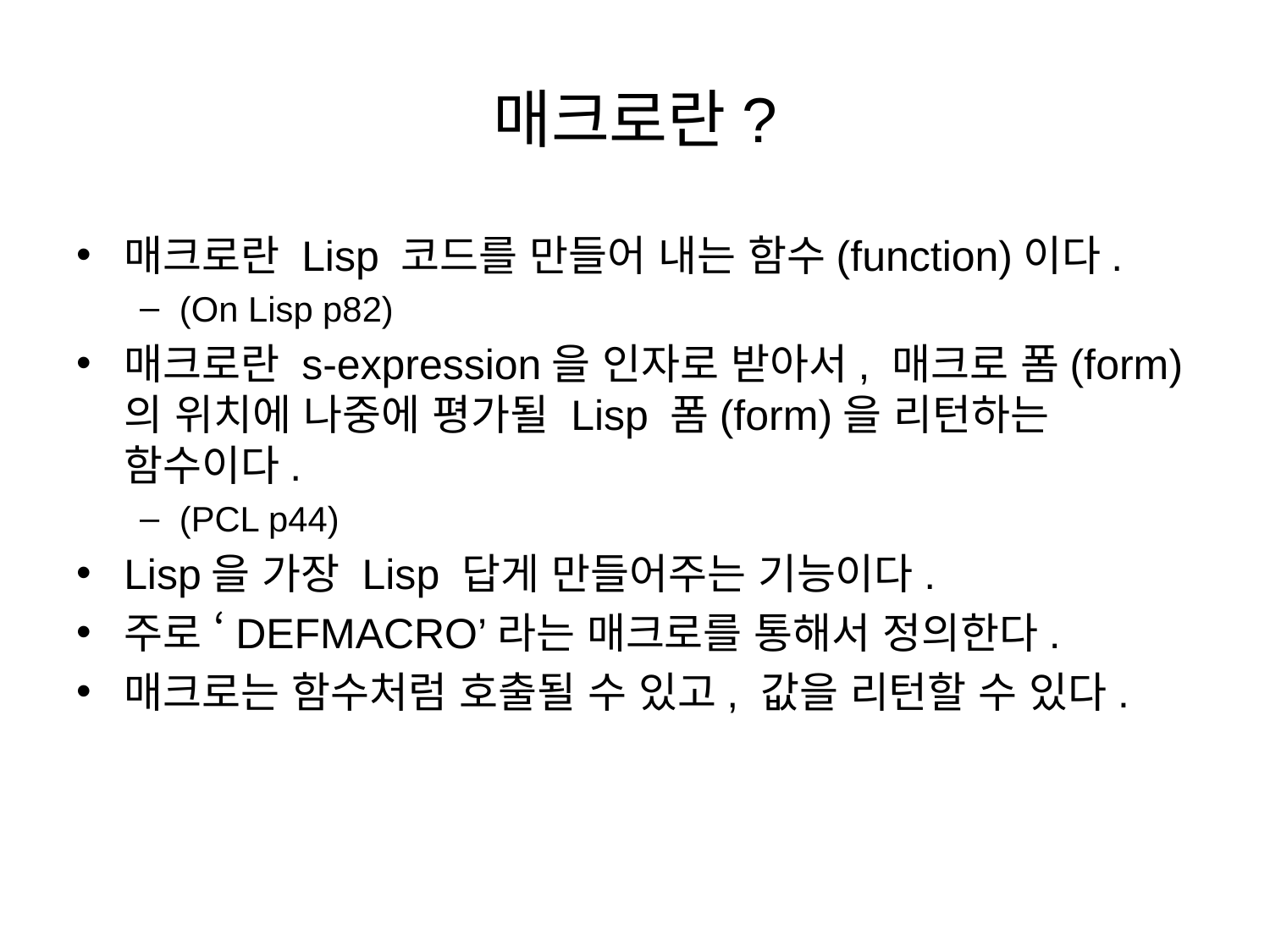

# 매크로란?
매크로란 Lisp 코드를 만들어 내는 함수(function)이다.
(On Lisp p82)
매크로란 s-expression을 인자로 받아서, 매크로 폼(form)의 위치에 나중에 평가될 Lisp 폼(form)을 리턴하는 함수이다.
(PCL p44)
Lisp을 가장 Lisp 답게 만들어주는 기능이다.
주로 ‘DEFMACRO’라는 매크로를 통해서 정의한다.
매크로는 함수처럼 호출될 수 있고, 값을 리턴할 수 있다.